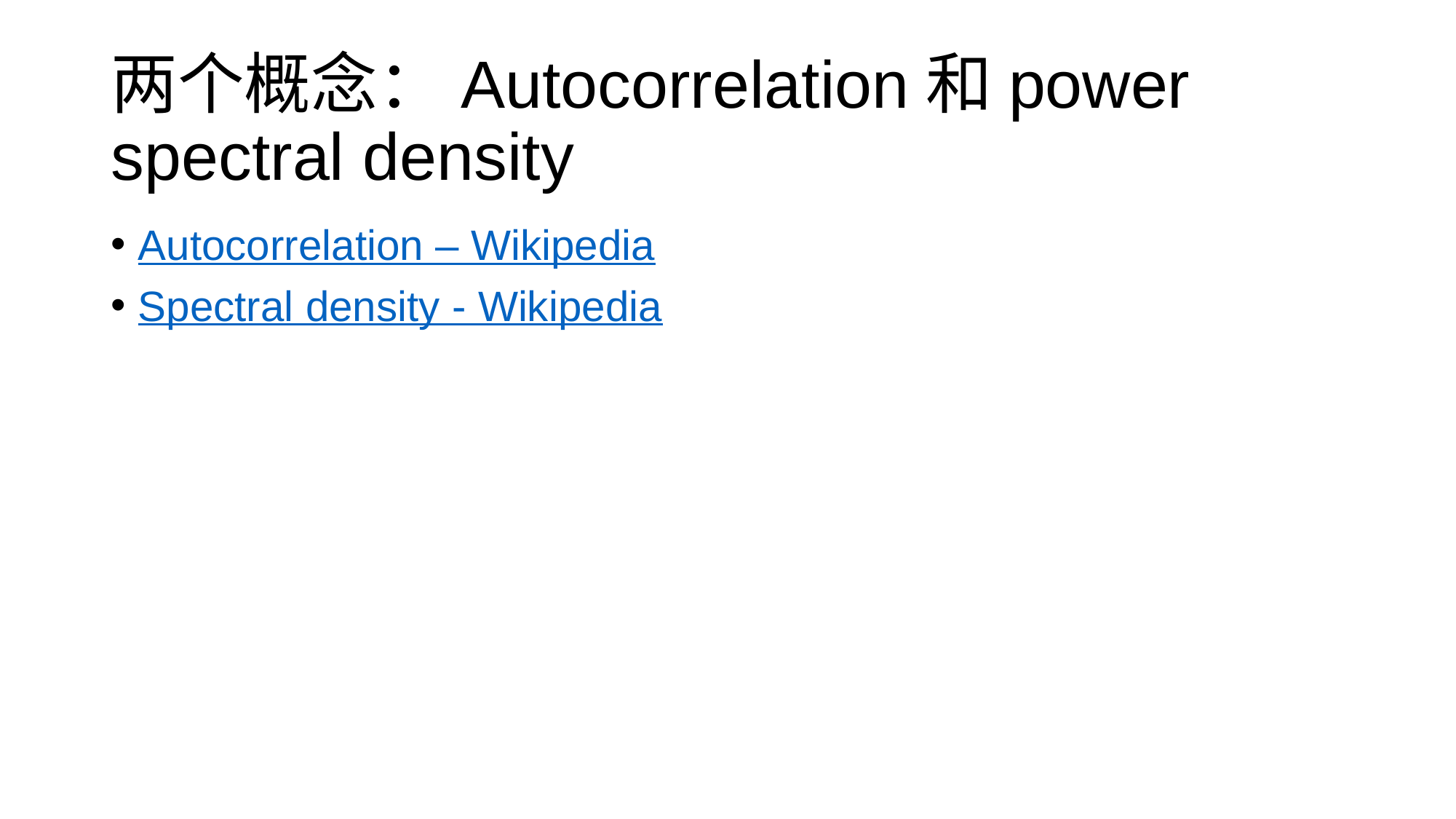

# 两个概念：Autocorrelation和power spectral density
Autocorrelation – Wikipedia
Spectral density - Wikipedia